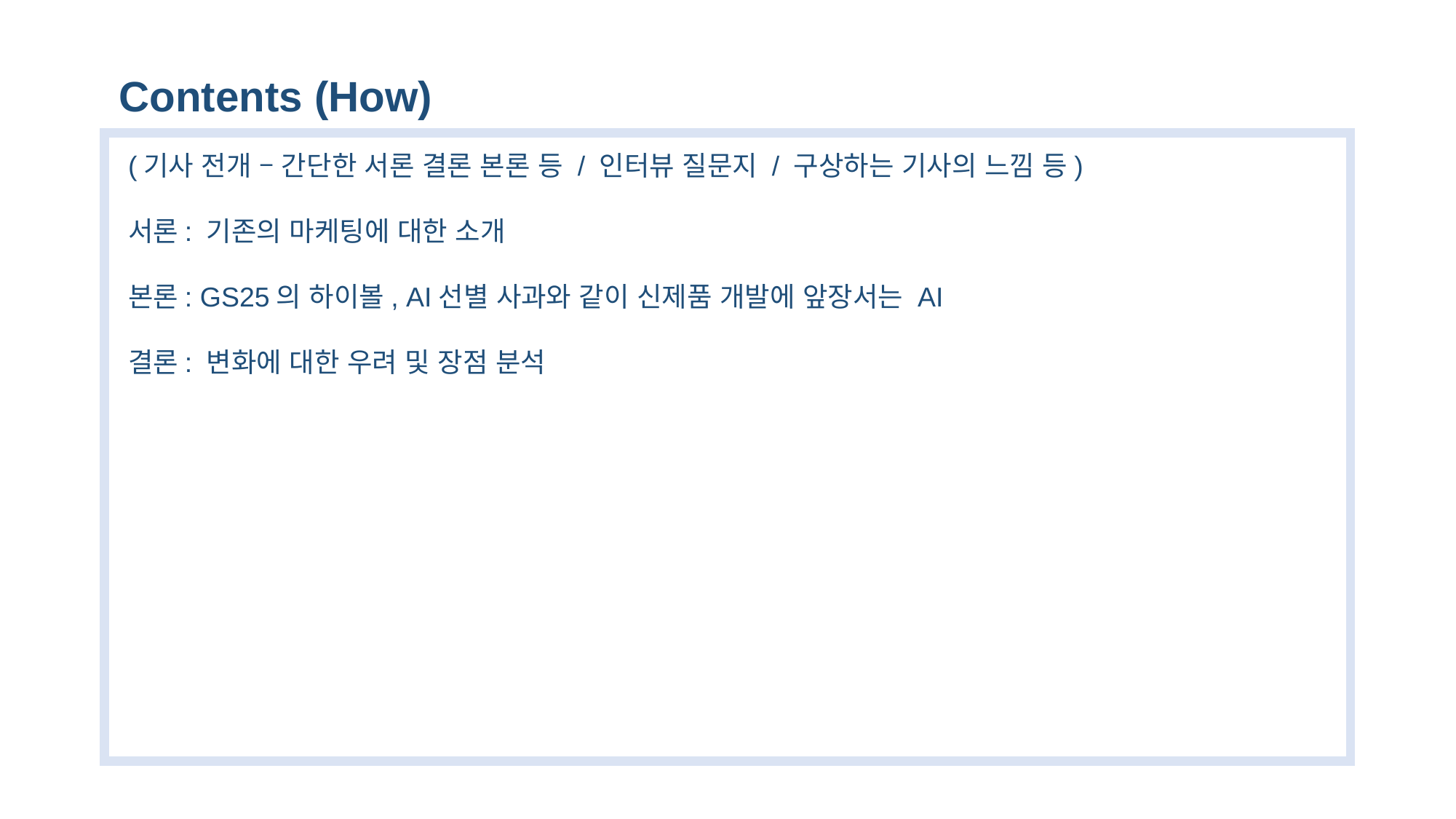

Contents (How)

(기사 전개 – 간단한 서론 결론 본론 등 / 인터뷰 질문지 / 구상하는 기사의 느낌 등)

서론: 기존의 마케팅에 대한 소개

본론: GS25의 하이볼, AI선별 사과와 같이 신제품 개발에 앞장서는 AI

결론: 변화에 대한 우려 및 장점 분석